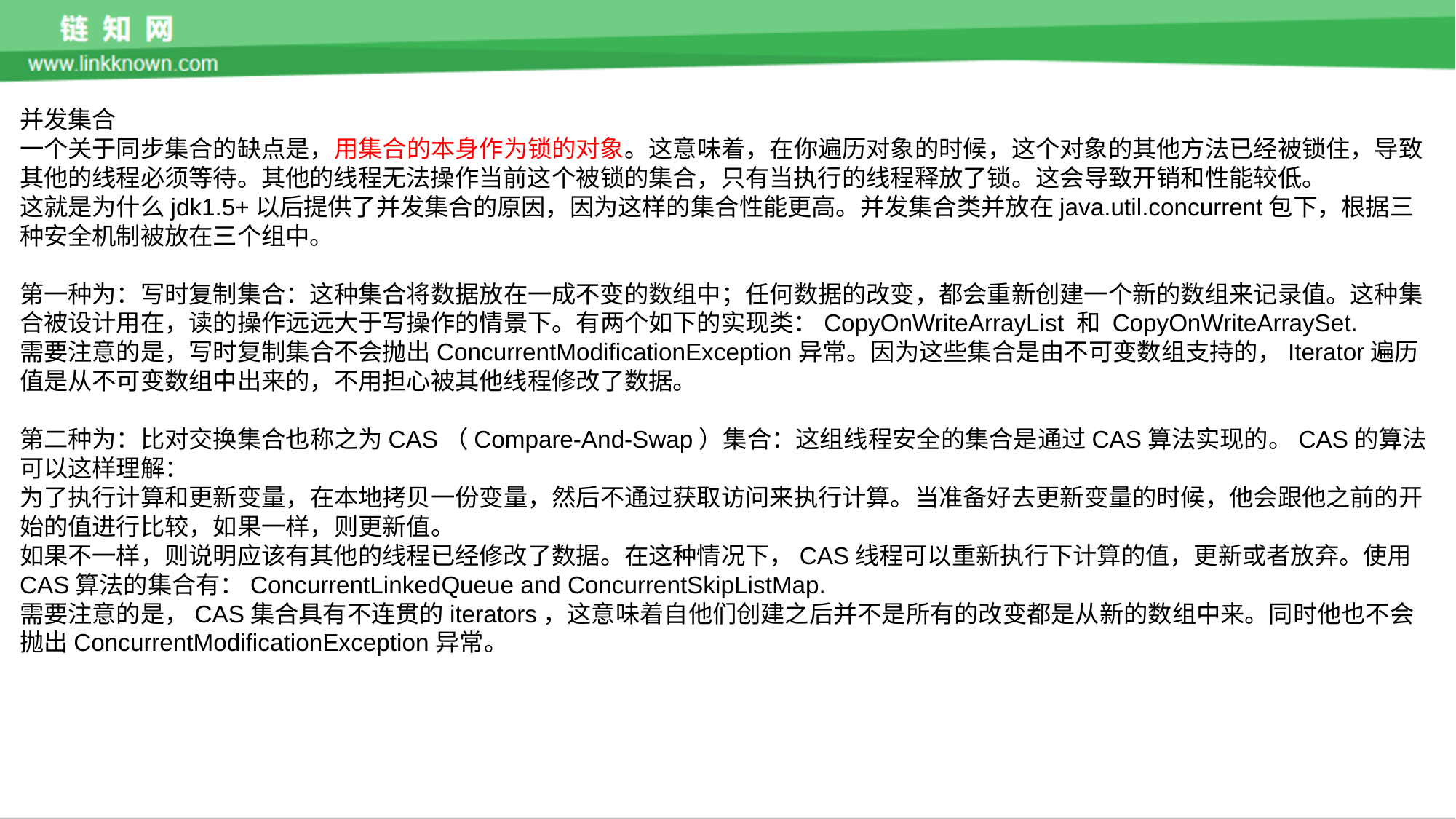

并发集合
一个关于同步集合的缺点是，用集合的本身作为锁的对象。这意味着，在你遍历对象的时候，这个对象的其他方法已经被锁住，导致其他的线程必须等待。其他的线程无法操作当前这个被锁的集合，只有当执行的线程释放了锁。这会导致开销和性能较低。
这就是为什么jdk1.5+以后提供了并发集合的原因，因为这样的集合性能更高。并发集合类并放在java.util.concurrent包下，根据三种安全机制被放在三个组中。

第一种为：写时复制集合：这种集合将数据放在一成不变的数组中；任何数据的改变，都会重新创建一个新的数组来记录值。这种集合被设计用在，读的操作远远大于写操作的情景下。有两个如下的实现类：CopyOnWriteArrayList 和 CopyOnWriteArraySet.
需要注意的是，写时复制集合不会抛出ConcurrentModificationException异常。因为这些集合是由不可变数组支持的，Iterator遍历值是从不可变数组中出来的，不用担心被其他线程修改了数据。

第二种为：比对交换集合也称之为CAS（Compare-And-Swap）集合：这组线程安全的集合是通过CAS算法实现的。CAS的算法可以这样理解：
为了执行计算和更新变量，在本地拷贝一份变量，然后不通过获取访问来执行计算。当准备好去更新变量的时候，他会跟他之前的开始的值进行比较，如果一样，则更新值。
如果不一样，则说明应该有其他的线程已经修改了数据。在这种情况下，CAS线程可以重新执行下计算的值，更新或者放弃。使用CAS算法的集合有：ConcurrentLinkedQueue and ConcurrentSkipListMap.
需要注意的是，CAS集合具有不连贯的iterators，这意味着自他们创建之后并不是所有的改变都是从新的数组中来。同时他也不会抛出ConcurrentModificationException异常。